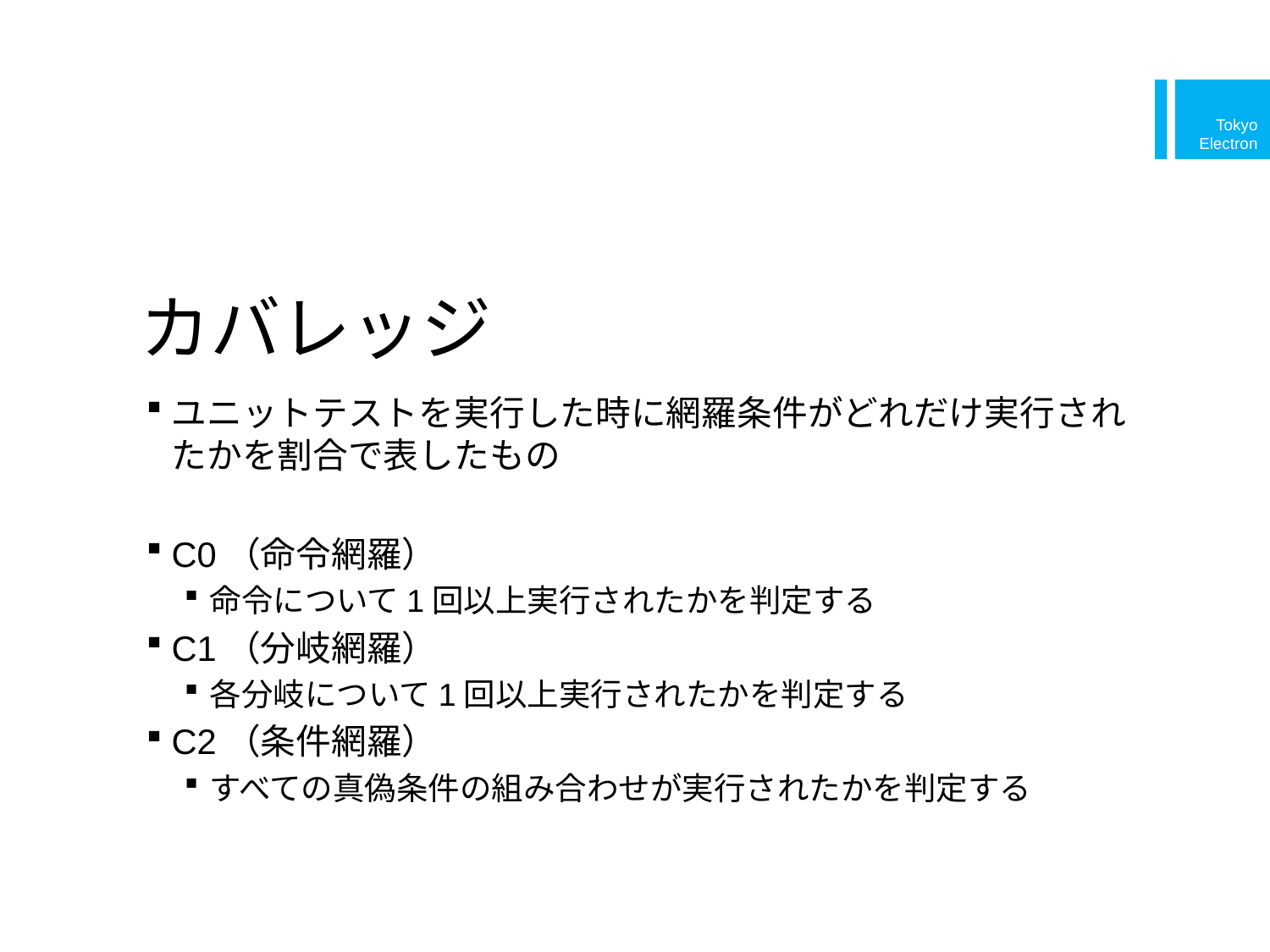

# カバレッジ
ユニットテストを実行した時に網羅条件がどれだけ実行されたかを割合で表したもの

C0（命令網羅）
命令について1回以上実行されたかを判定する
C1（分岐網羅）
各分岐について1回以上実行されたかを判定する
C2（条件網羅）
すべての真偽条件の組み合わせが実行されたかを判定する